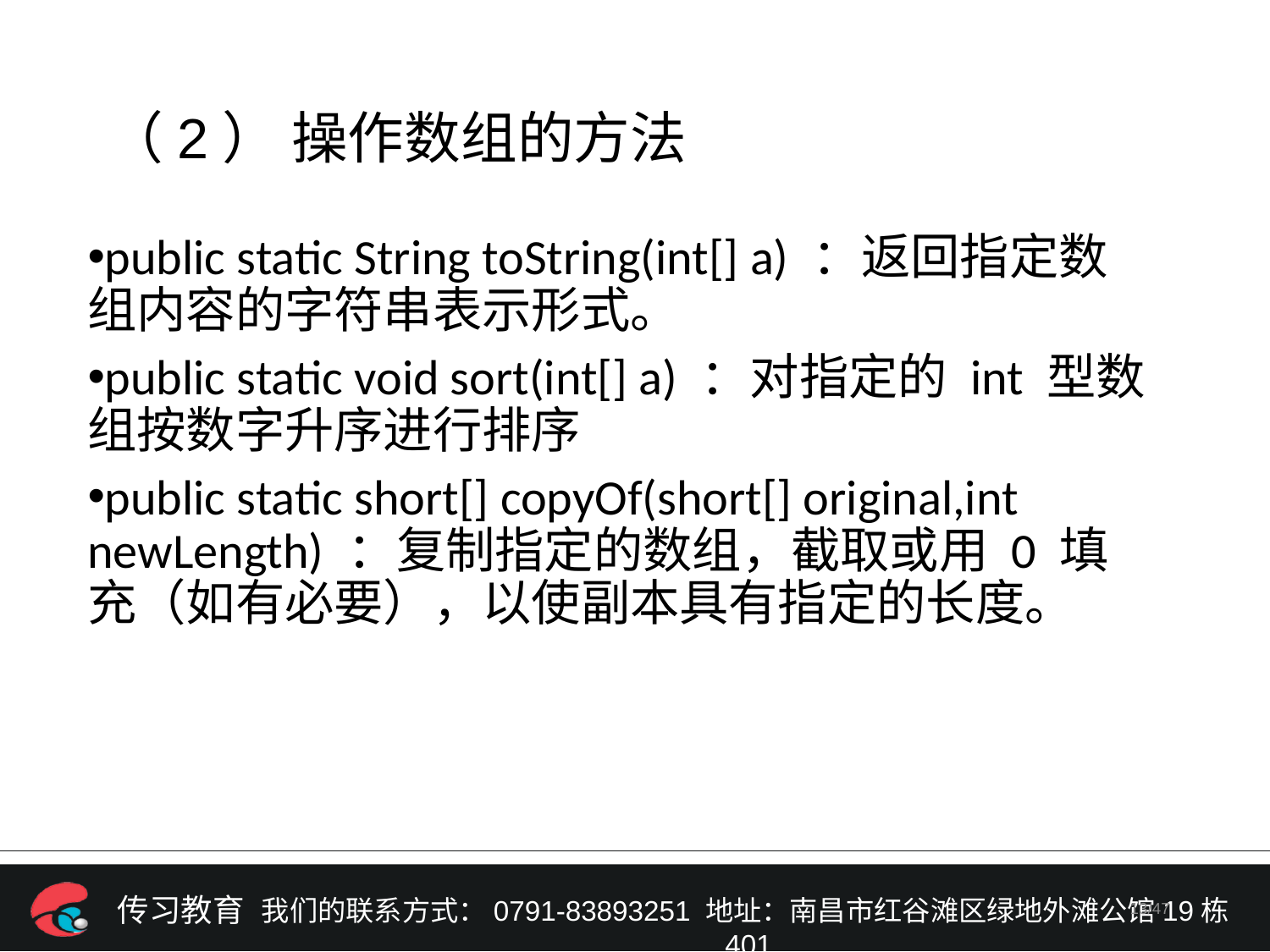

（2） 操作数组的方法
public static String toString(int[] a) ：返回指定数组内容的字符串表示形式。
public static void sort(int[] a) ：对指定的 int 型数组按数字升序进行排序
public static short[] copyOf(short[] original,int newLength) ：复制指定的数组，截取或用 0 填充（如有必要），以使副本具有指定的长度。

13/47